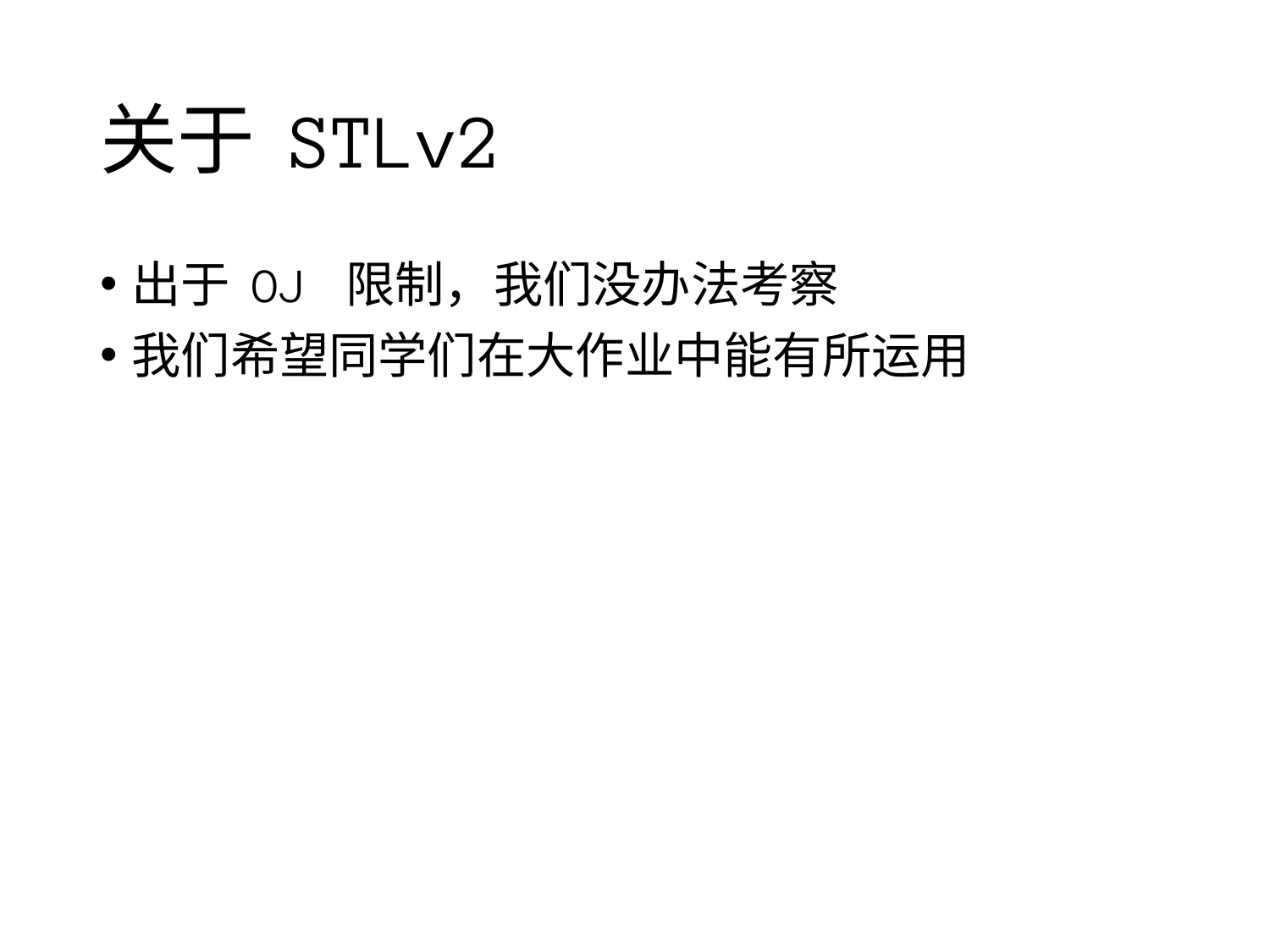

# 关于 STLv2
出于 OJ 限制，我们没办法考察
我们希望同学们在大作业中能有所运用